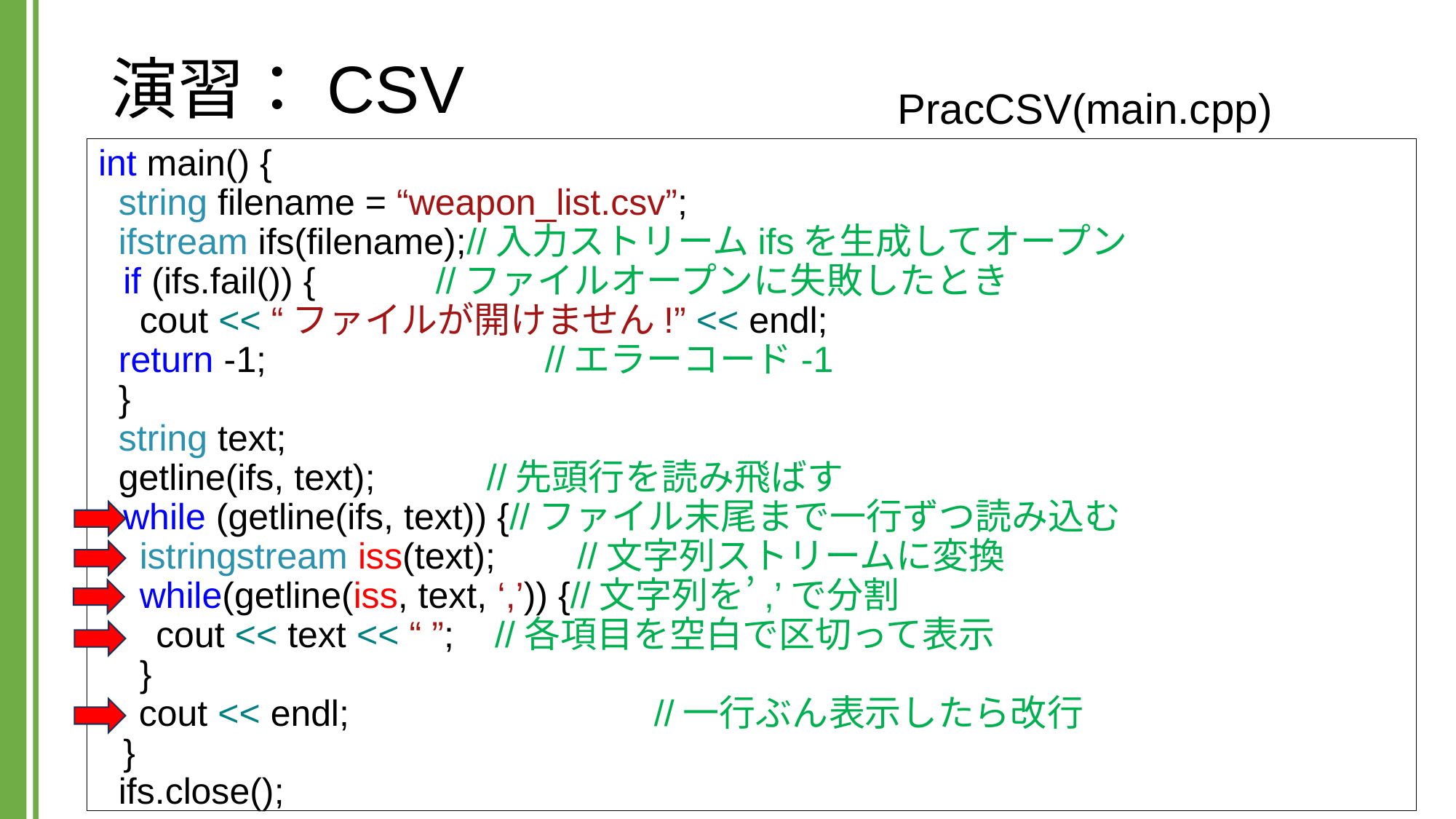

# 演習：CSV
PracCSV(main.cpp)
int main() {
  string filename = “weapon_list.csv”;
  ifstream ifs(filename);//入力ストリームifsを生成してオープン
  if (ifs.fail()) {		 //ファイルオープンに失敗したとき
    cout << “ファイルが開けません!” << endl;
  return -1;			 //エラーコード-1
  }
  string text;
  getline(ifs, text);	      //先頭行を読み飛ばす
  while (getline(ifs, text)) {//ファイル末尾まで一行ずつ読み込む
    istringstream iss(text);        //文字列ストリームに変換
    while(getline(iss, text, ‘,’)) {//文字列を’,’で分割
      cout << text << “ ”;    //各項目を空白で区切って表示
    }
    cout << endl;			 //一行ぶん表示したら改行
  }
  ifs.close();